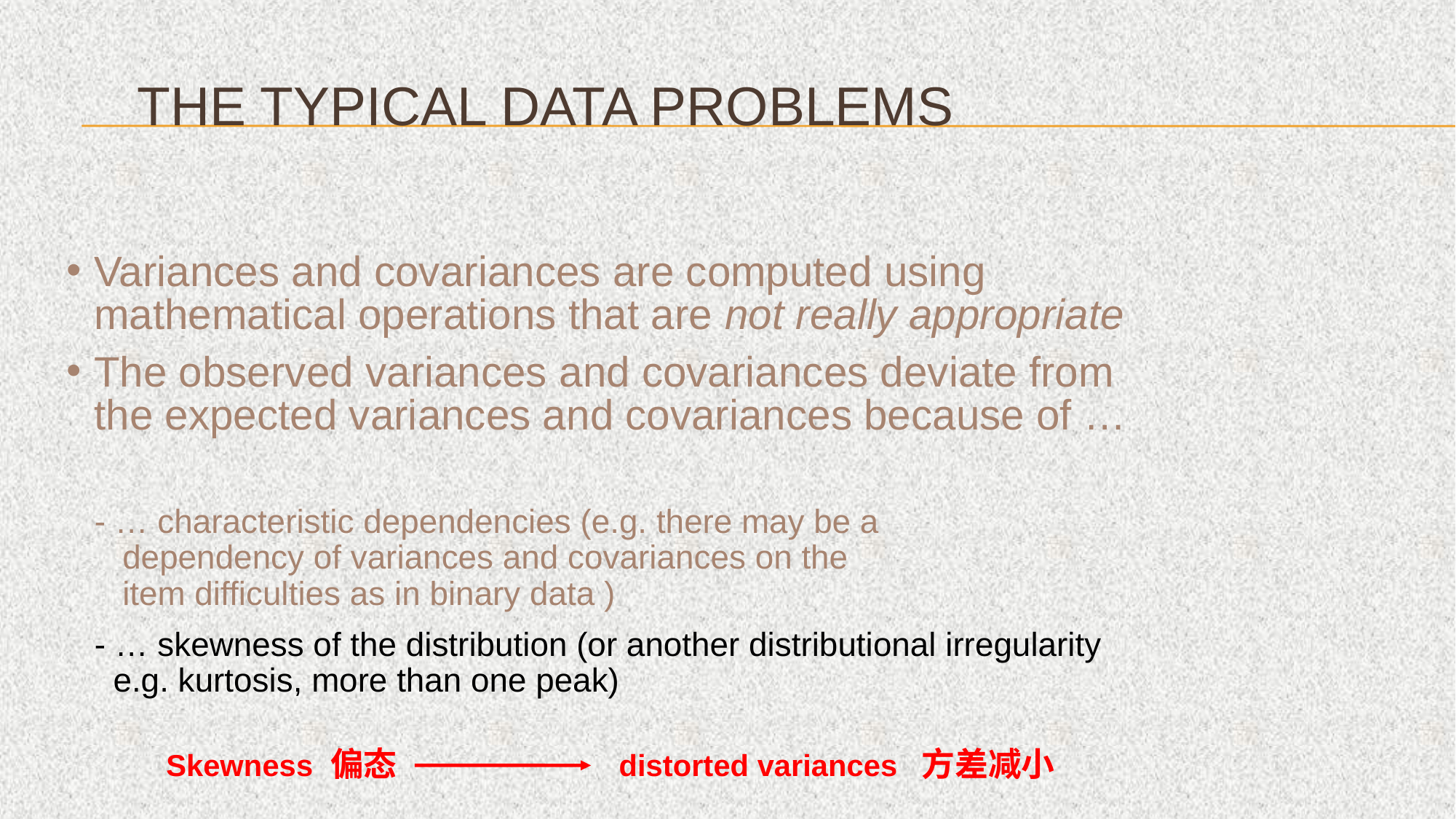

# The typical data problems
Variances and covariances are computed using mathematical operations that are not really appropriate
The observed variances and covariances deviate from the expected variances and covariances because of …

   - … characteristic dependencies (e.g. there may be a
      dependency of variances and covariances on the
      item difficulties as in binary data )
   - … skewness of the distribution (or another distributional irregularity
     e.g. kurtosis, more than one peak)

Skewness 偏态                            distorted variances  方差减小